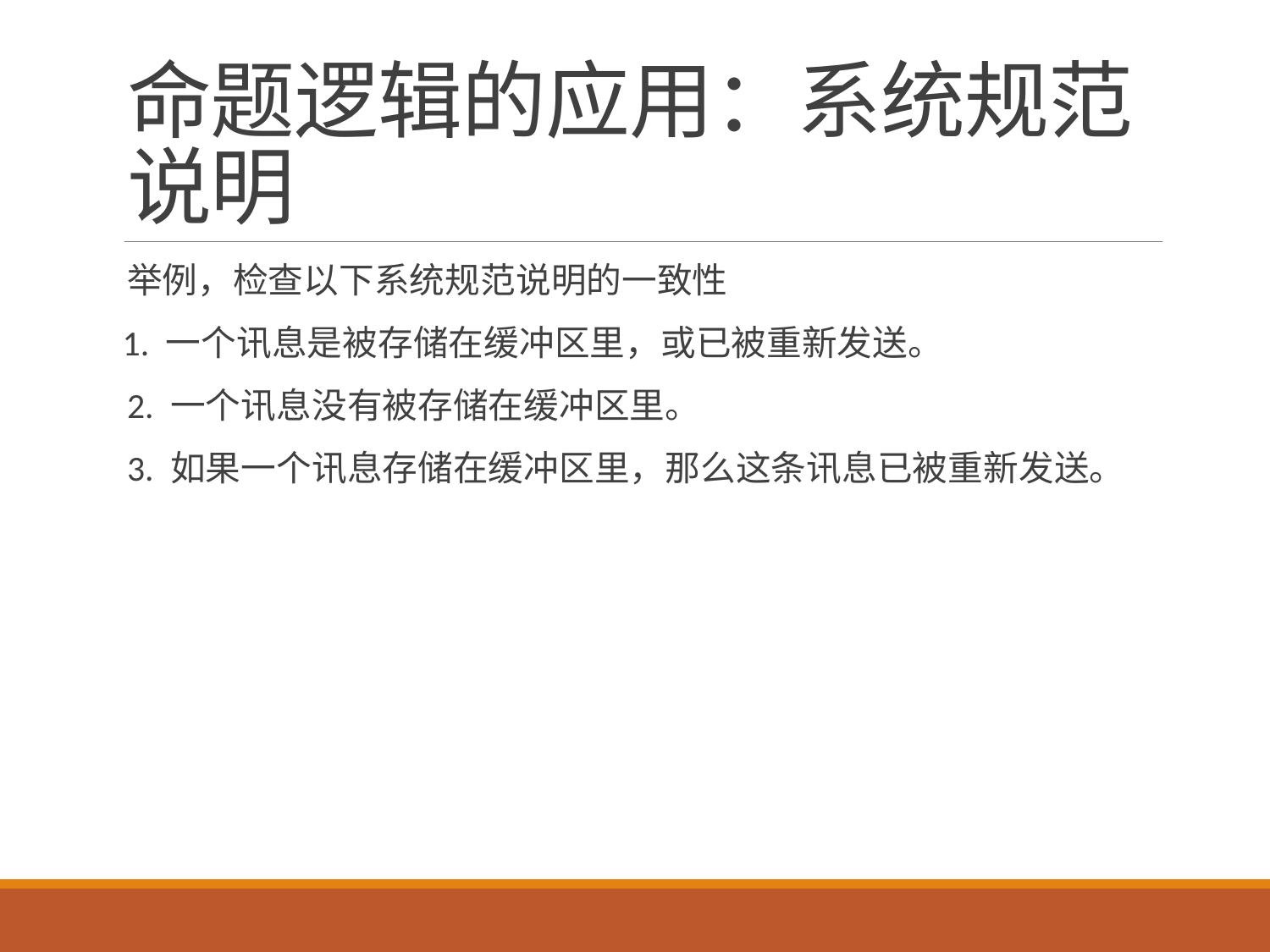

# 命题逻辑的应用：系统规范说明
举例，检查以下系统规范说明的一致性
 1. 一个讯息是被存储在缓冲区里，或已被重新发送。
	2. 一个讯息没有被存储在缓冲区里。
	3. 如果一个讯息存储在缓冲区里，那么这条讯息已被重新发送。